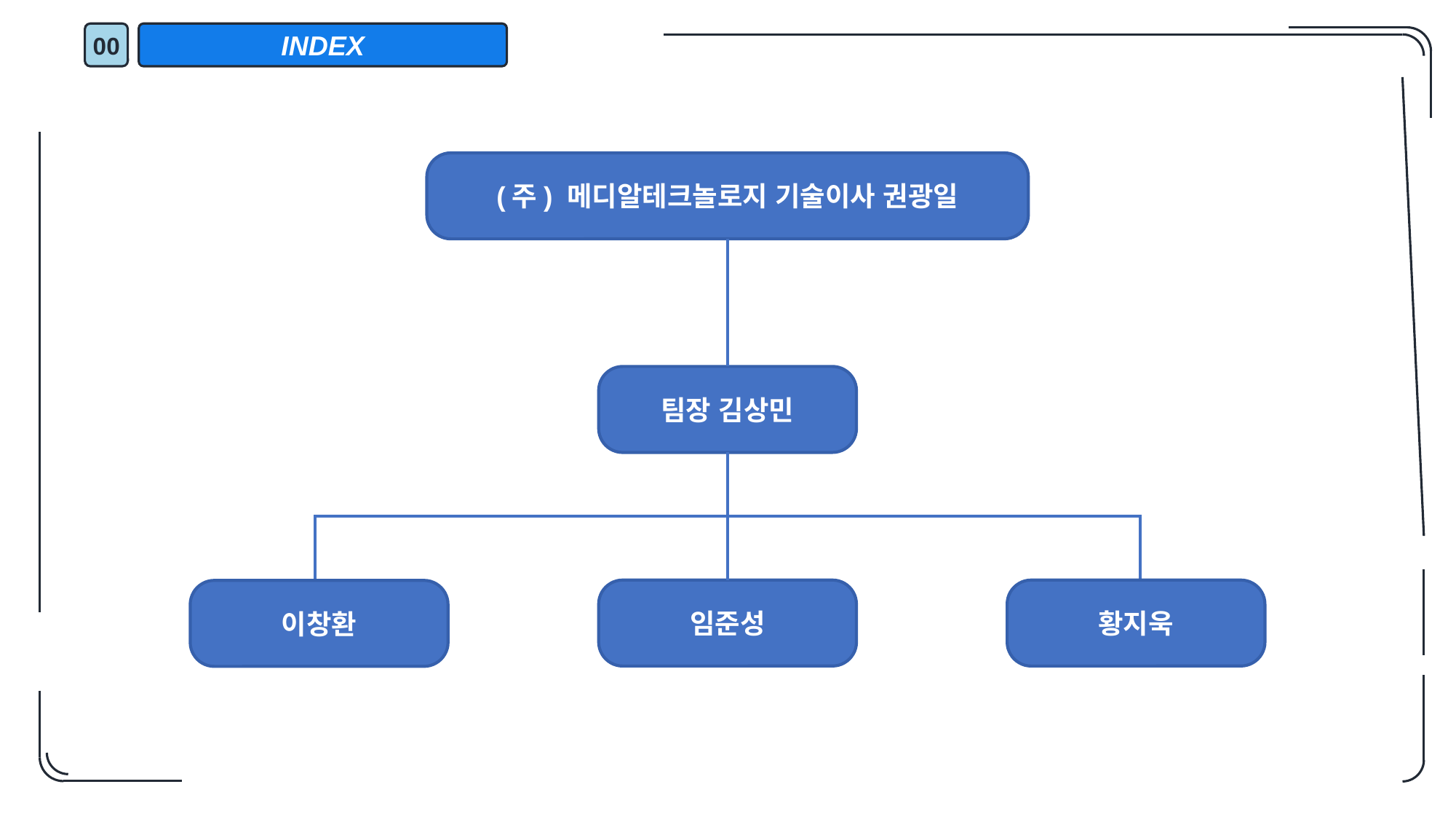

00
INDEX

(주) 메디알테크놀로지 기술이사 권광일
팀장 김상민

임준성
황지욱
이창환